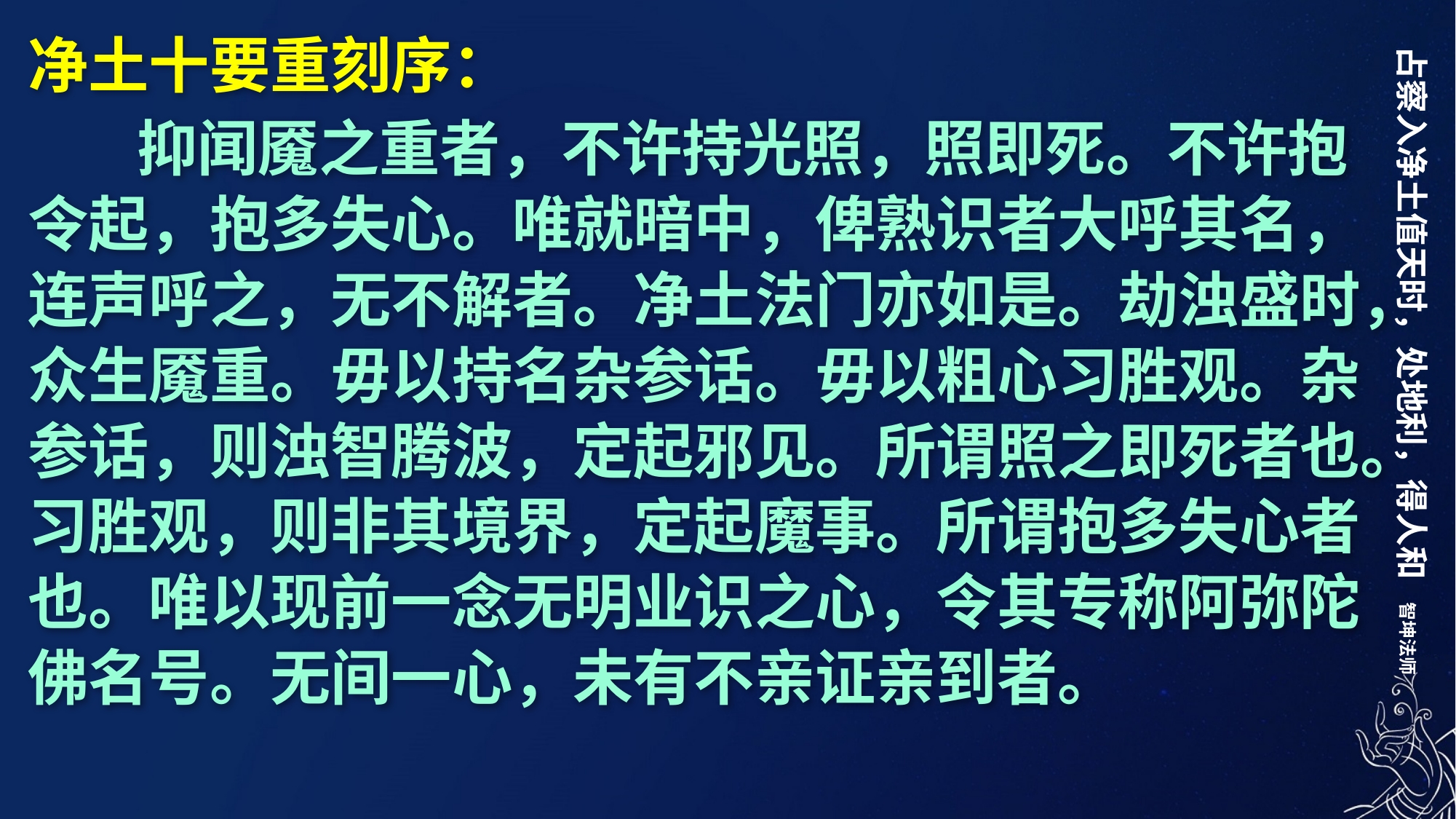

净土十要重刻序：
	抑闻魇之重者，不许持光照，照即死。不许抱令起，抱多失心。唯就暗中，俾熟识者大呼其名，连声呼之，无不解者。净土法门亦如是。劫浊盛时，众生魇重。毋以持名杂参话。毋以粗心习胜观。杂参话，则浊智腾波，定起邪见。所谓照之即死者也。习胜观，则非其境界，定起魔事。所谓抱多失心者也。唯以现前一念无明业识之心，令其专称阿弥陀佛名号。无间一心，未有不亲证亲到者。